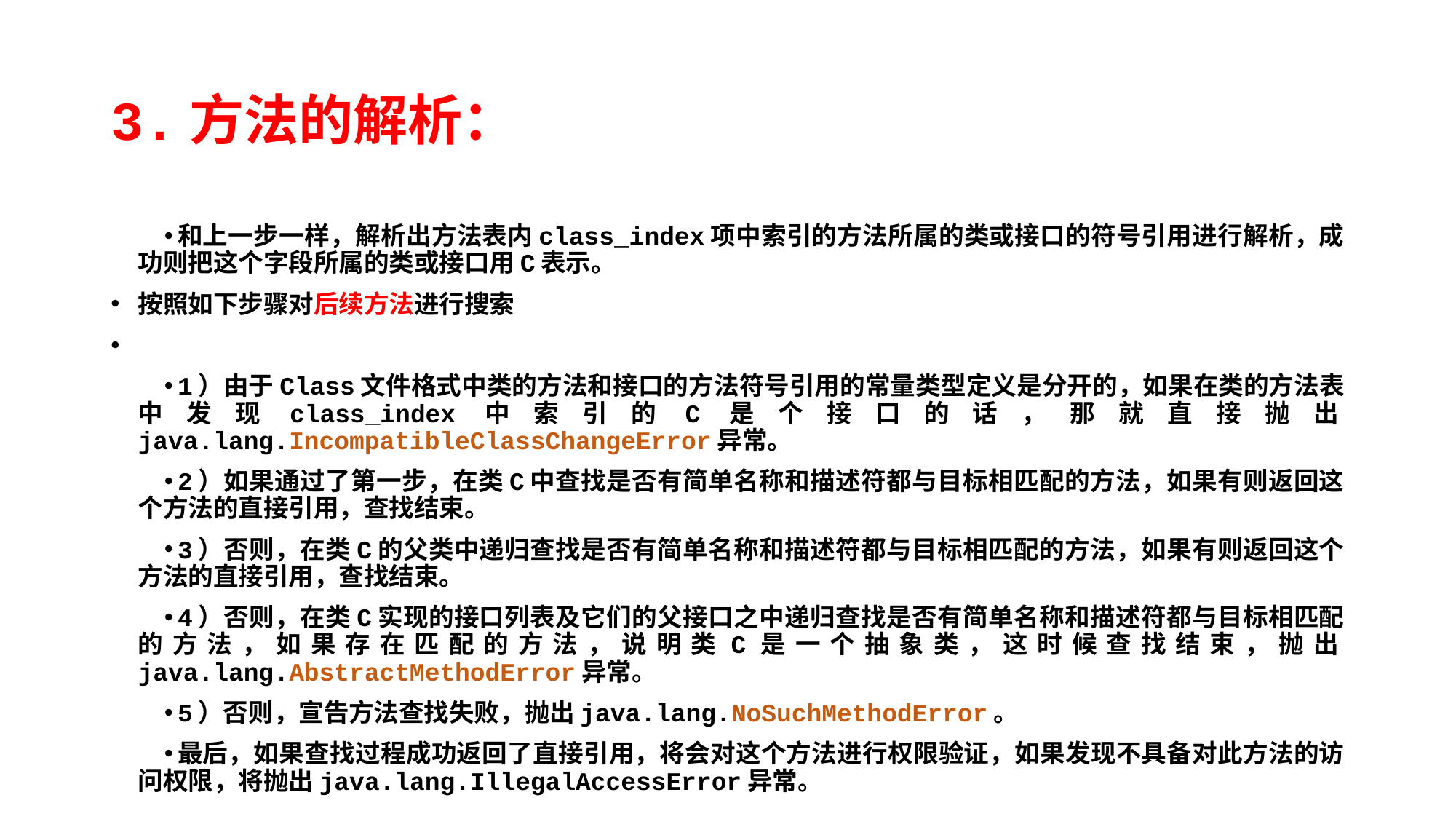

# 3.方法的解析：
和上一步一样，解析出方法表内class_index项中索引的方法所属的类或接口的符号引用进行解析，成功则把这个字段所属的类或接口用C表示。
按照如下步骤对后续方法进行搜索

1）由于Class文件格式中类的方法和接口的方法符号引用的常量类型定义是分开的，如果在类的方法表中发现class_index中索引的C是个接口的话，那就直接抛出java.lang.IncompatibleClassChangeError异常。
2）如果通过了第一步，在类C中查找是否有简单名称和描述符都与目标相匹配的方法，如果有则返回这个方法的直接引用，查找结束。
3）否则，在类C的父类中递归查找是否有简单名称和描述符都与目标相匹配的方法，如果有则返回这个方法的直接引用，查找结束。
4）否则，在类C实现的接口列表及它们的父接口之中递归查找是否有简单名称和描述符都与目标相匹配的方法，如果存在匹配的方法，说明类C是一个抽象类，这时候查找结束，抛出java.lang.AbstractMethodError异常。
5）否则，宣告方法查找失败，抛出java.lang.NoSuchMethodError。
最后，如果查找过程成功返回了直接引用，将会对这个方法进行权限验证，如果发现不具备对此方法的访问权限，将抛出java.lang.IllegalAccessError异常。